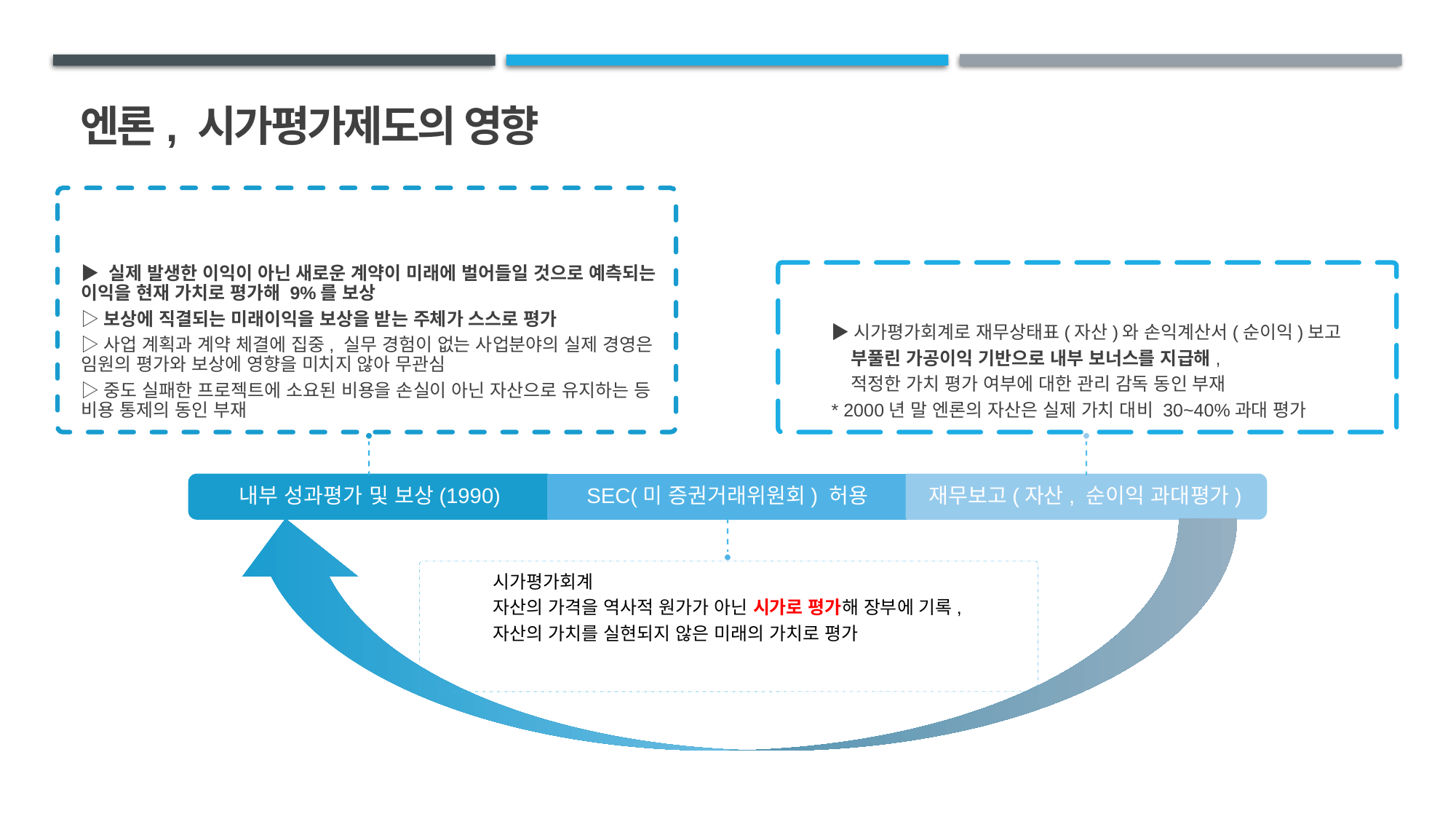

엔론, 시가평가제도의 영향

내부 성과평가 및 보상(1990)
▶ 실제 발생한 이익이 아닌 새로운 계약이 미래에 벌어들일 것으로 예측되는 이익을 현재 가치로 평가해 9%를 보상
▷보상에 직결되는 미래이익을 보상을 받는 주체가 스스로 평가
▷사업 계획과 계약 체결에 집중, 실무 경험이 없는 사업분야의 실제 경영은 임원의 평가와 보상에 영향을 미치지 않아 무관심
▷중도 실패한 프로젝트에 소요된 비용을 손실이 아닌 자산으로 유지하는 등 비용 통제의 동인 부재
SEC(미 증권거래위원회) 허용
시가평가회계
자산의 가격을 역사적 원가가 아닌 시가로 평가해 장부에 기록,
자산의 가치를 실현되지 않은 미래의 가치로 평가

재무보고(자산, 순이익 과대평가)
▶시가평가회계로 재무상태표(자산)와 손익계산서(순이익)보고
   부풀린 가공이익 기반으로 내부 보너스를 지급해,
   적정한 가치 평가 여부에 대한 관리 감독 동인 부재
* 2000년 말 엔론의 자산은 실제 가치 대비 30~40%과대 평가